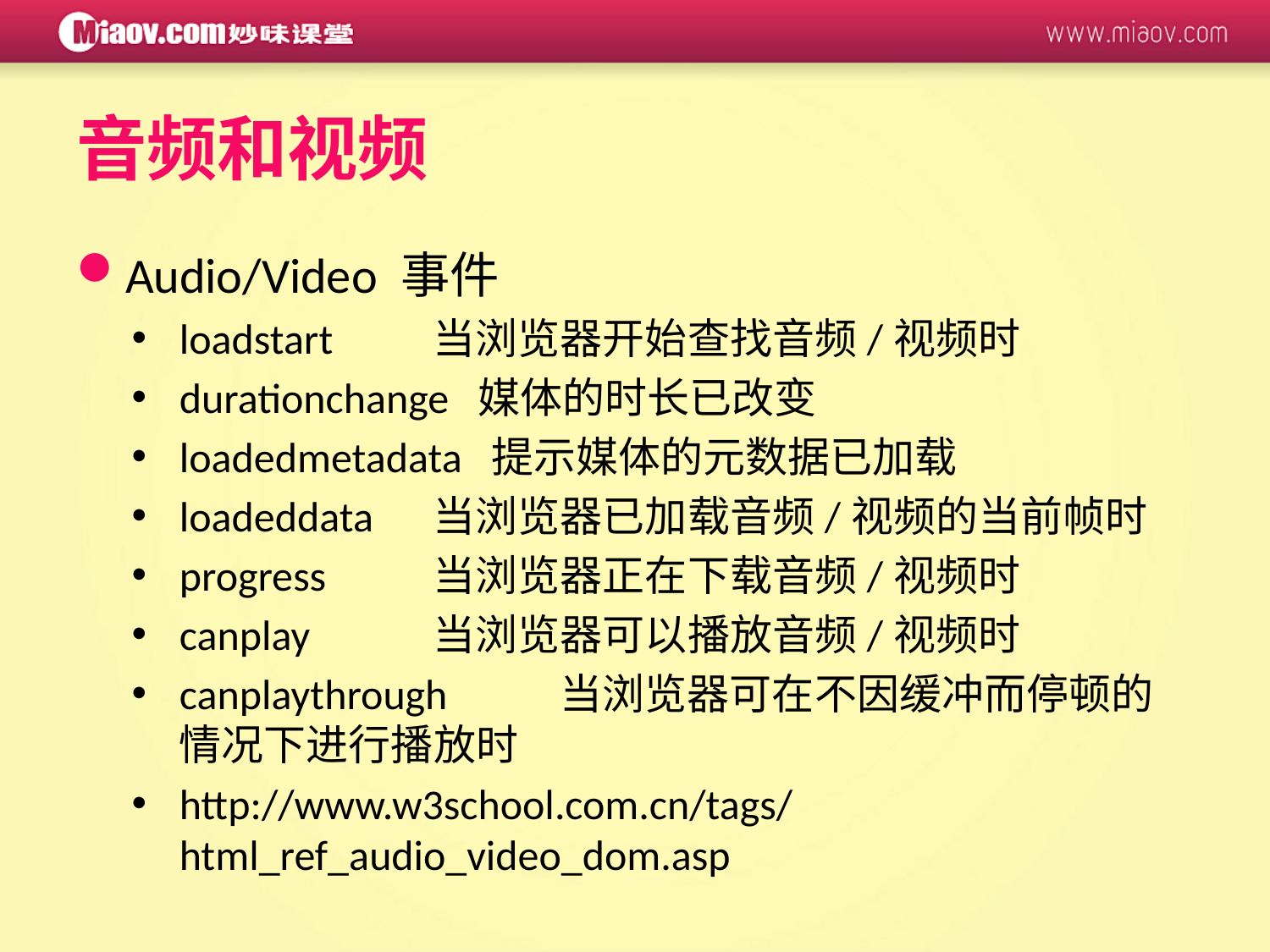

音频和视频
Audio/Video 事件
loadstart	当浏览器开始查找音频/视频时
durationchange  媒体的时长已改变
loadedmetadata  提示媒体的元数据已加载
loadeddata	当浏览器已加载音频/视频的当前帧时
progress	当浏览器正在下载音频/视频时
canplay	当浏览器可以播放音频/视频时
canplaythrough	当浏览器可在不因缓冲而停顿的情况下进行播放时
http://www.w3school.com.cn/tags/html_ref_audio_video_dom.asp